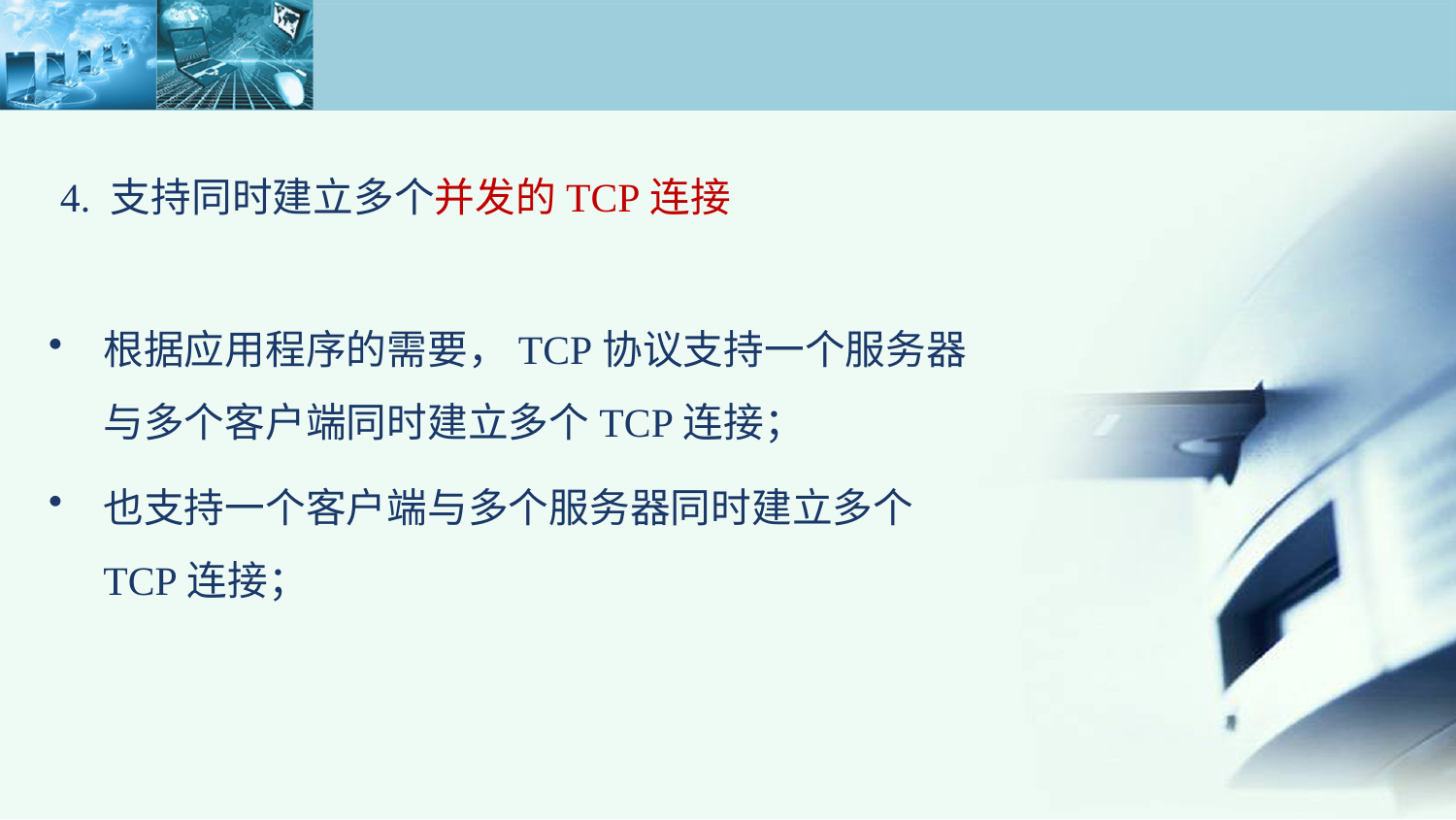

4. 支持同时建立多个并发的TCP连接
根据应用程序的需要，TCP协议支持一个服务器与多个客户端同时建立多个TCP连接；
也支持一个客户端与多个服务器同时建立多个TCP连接；